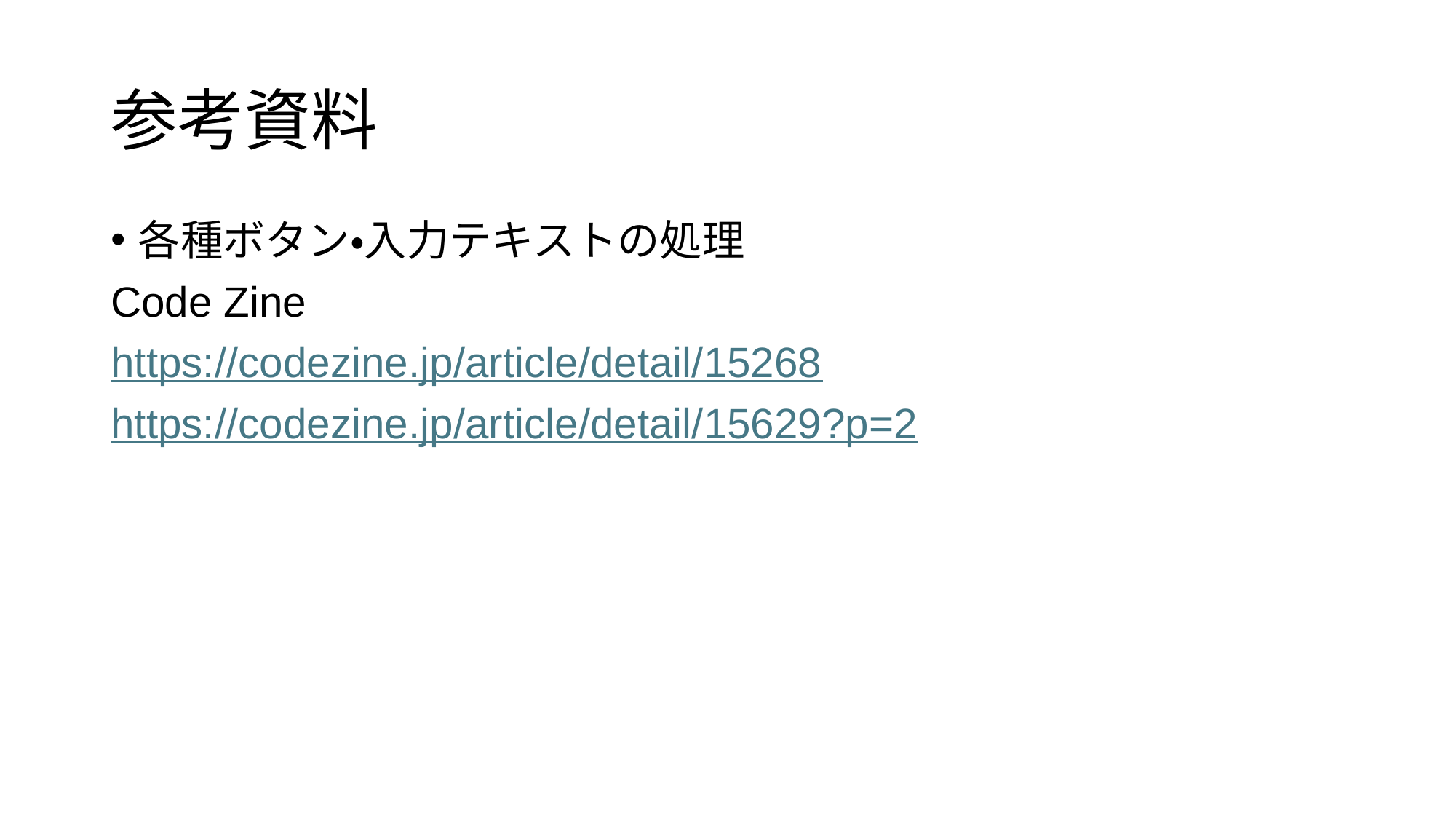

# 参考資料
各種ボタン・入力テキストの処理
Code Zine
https://codezine.jp/article/detail/15268
https://codezine.jp/article/detail/15629?p=2